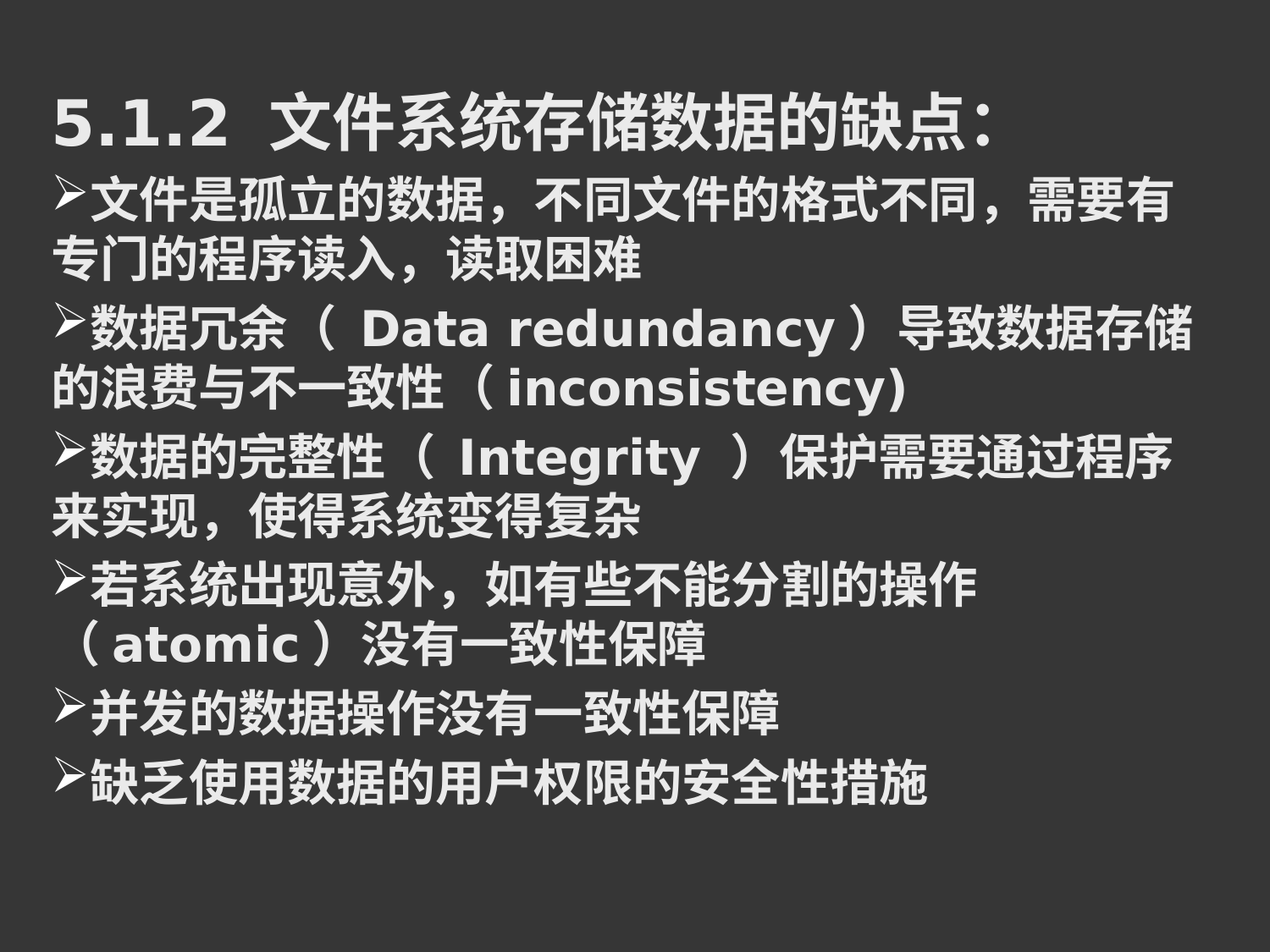

5.1.2 文件系统存储数据的缺点：
文件是孤立的数据，不同文件的格式不同，需要有专门的程序读入，读取困难
数据冗余（ Data redundancy）导致数据存储的浪费与不一致性（inconsistency)
数据的完整性（ Integrity ）保护需要通过程序来实现，使得系统变得复杂
若系统出现意外，如有些不能分割的操作（atomic）没有一致性保障
并发的数据操作没有一致性保障
缺乏使用数据的用户权限的安全性措施